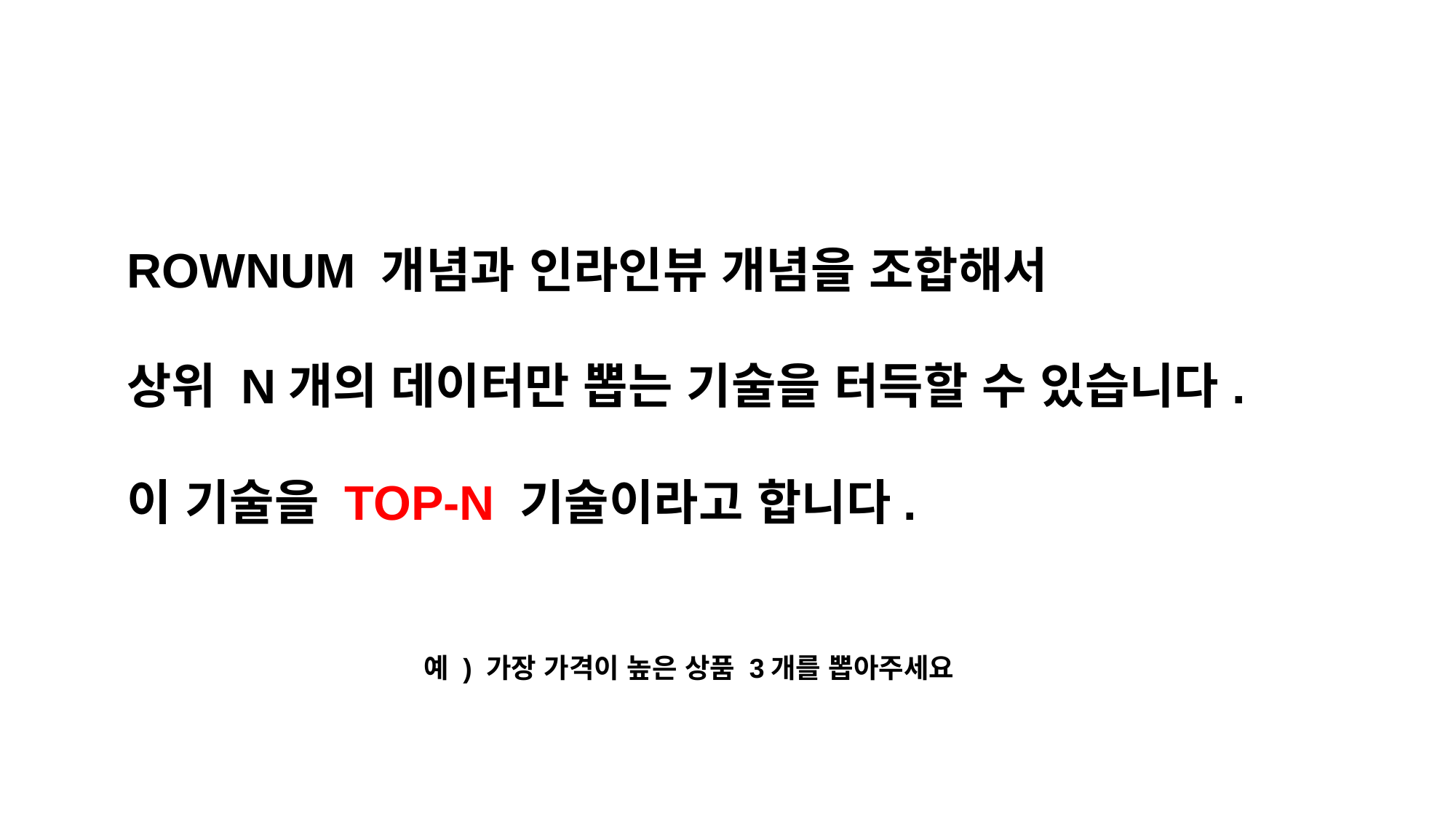

ROWNUM 개념과 인라인뷰 개념을 조합해서

상위 N개의 데이터만 뽑는 기술을 터득할 수 있습니다.

이 기술을 TOP-N 기술이라고 합니다.
예 ) 가장 가격이 높은 상품 3개를 뽑아주세요